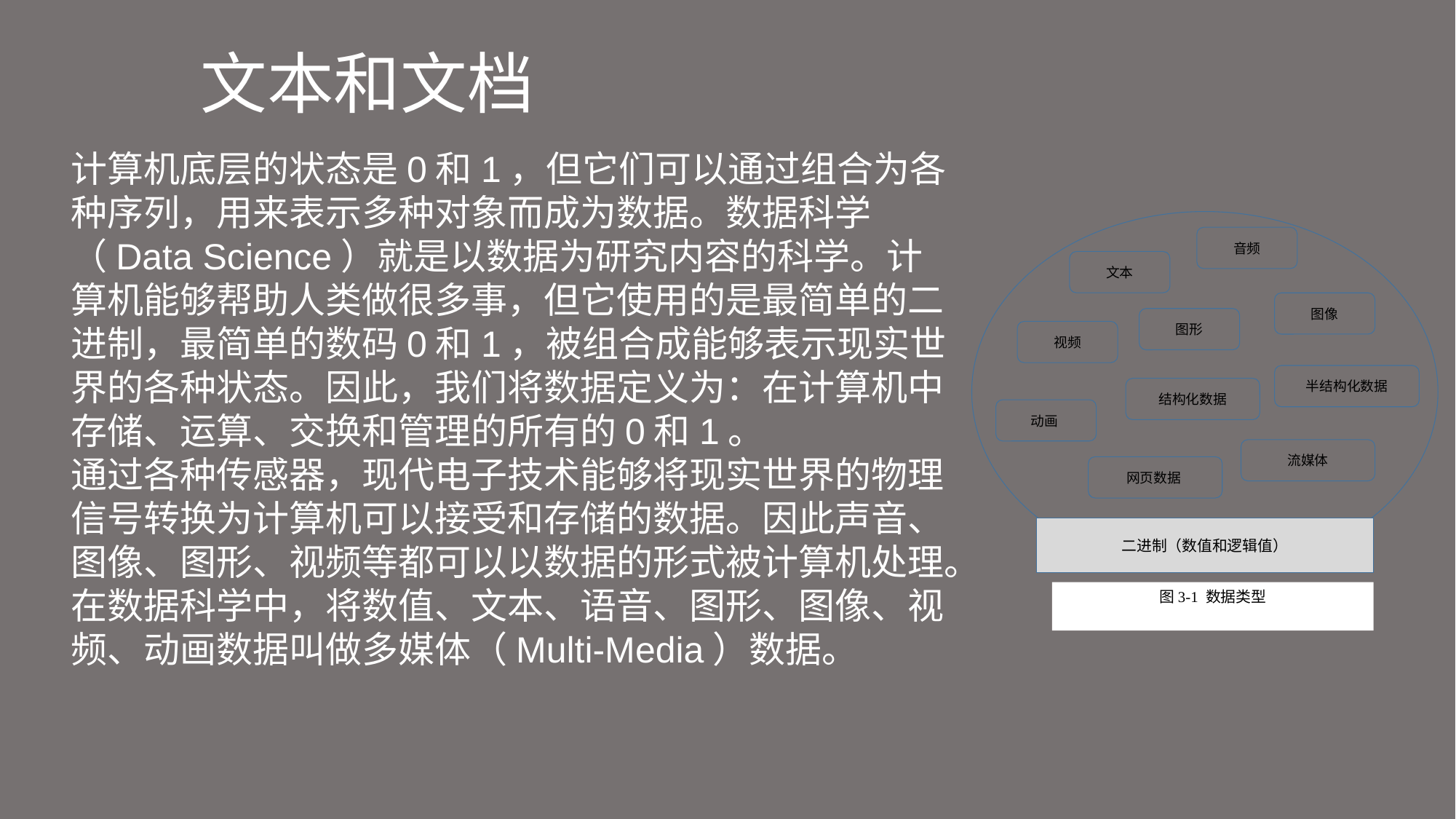

文本和文档
计算机底层的状态是0和1，但它们可以通过组合为各种序列，用来表示多种对象而成为数据。数据科学（Data Science）就是以数据为研究内容的科学。计算机能够帮助人类做很多事，但它使用的是最简单的二进制，最简单的数码0和1，被组合成能够表示现实世界的各种状态。因此，我们将数据定义为：在计算机中存储、运算、交换和管理的所有的0和1。
通过各种传感器，现代电子技术能够将现实世界的物理信号转换为计算机可以接受和存储的数据。因此声音、图像、图形、视频等都可以以数据的形式被计算机处理。在数据科学中，将数值、文本、语音、图形、图像、视频、动画数据叫做多媒体（Multi-Media）数据。

二进制（数值和逻辑值）
音频
文本
图像
图形
视频
半结构化数据
结构化数据
动画
流媒体
网页数据
图3-1 数据类型